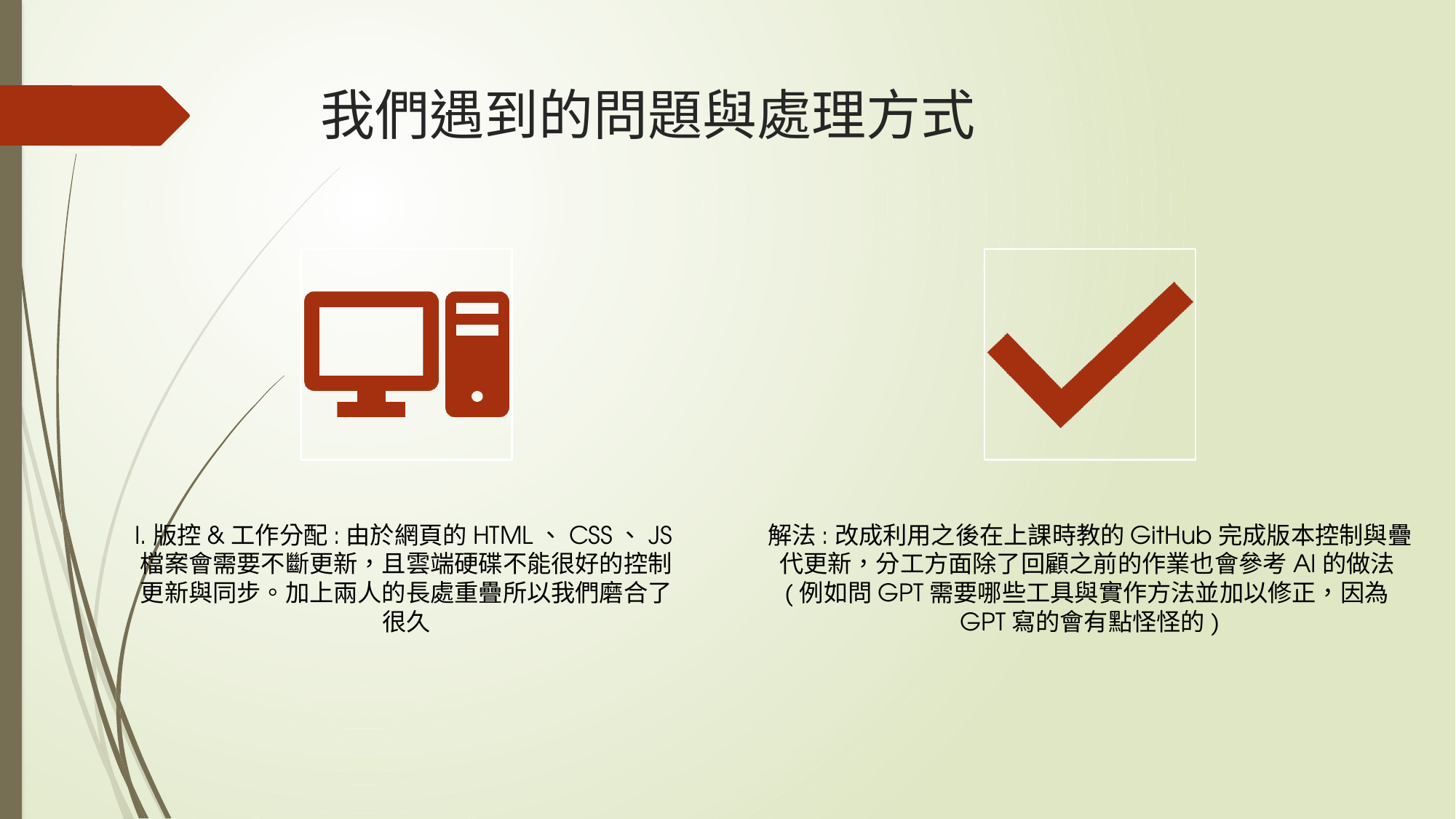

# 我們遇到的問題與處理方式
I.版控&工作分配:由於網頁的HTML、CSS、JS檔案會需要不斷更新，且雲端硬碟不能很好的控制更新與同步。加上兩人的長處重疊所以我們磨合了很久
解法:改成利用之後在上課時教的GitHub完成版本控制與疊代更新，分工方面除了回顧之前的作業也會參考AI的做法(例如問GPT需要哪些工具與實作方法並加以修正，因為GPT寫的會有點怪怪的)